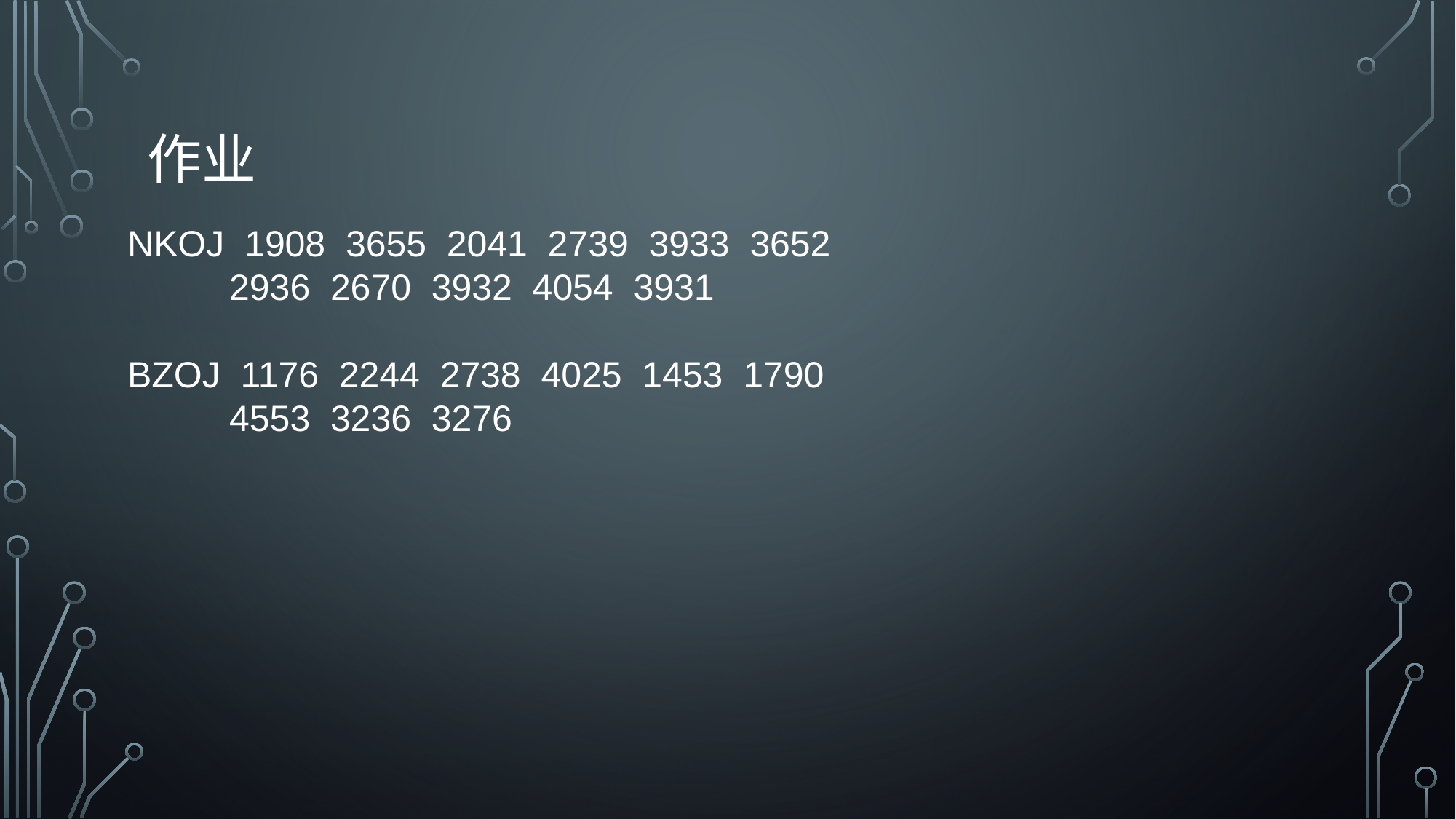

# 作业
NKOJ  1908  3655  2041  2739  3933  3652
          2936  2670  3932  4054  3931

BZOJ  1176  2244  2738  4025  1453  1790
          4553  3236  3276